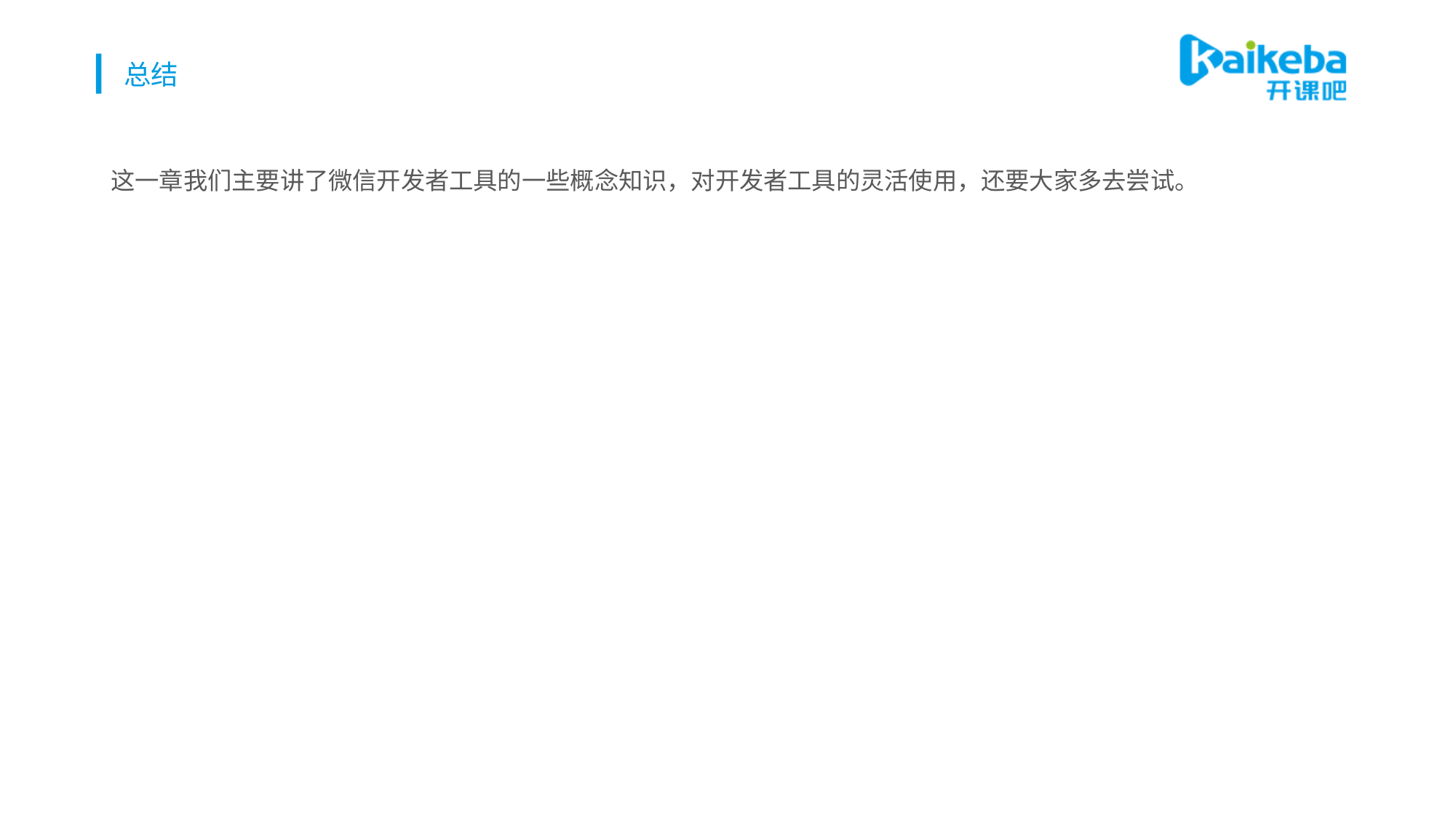

# 总结
这一章我们主要讲了微信开发者工具的一些概念知识，对开发者工具的灵活使用，还要大家多去尝试。